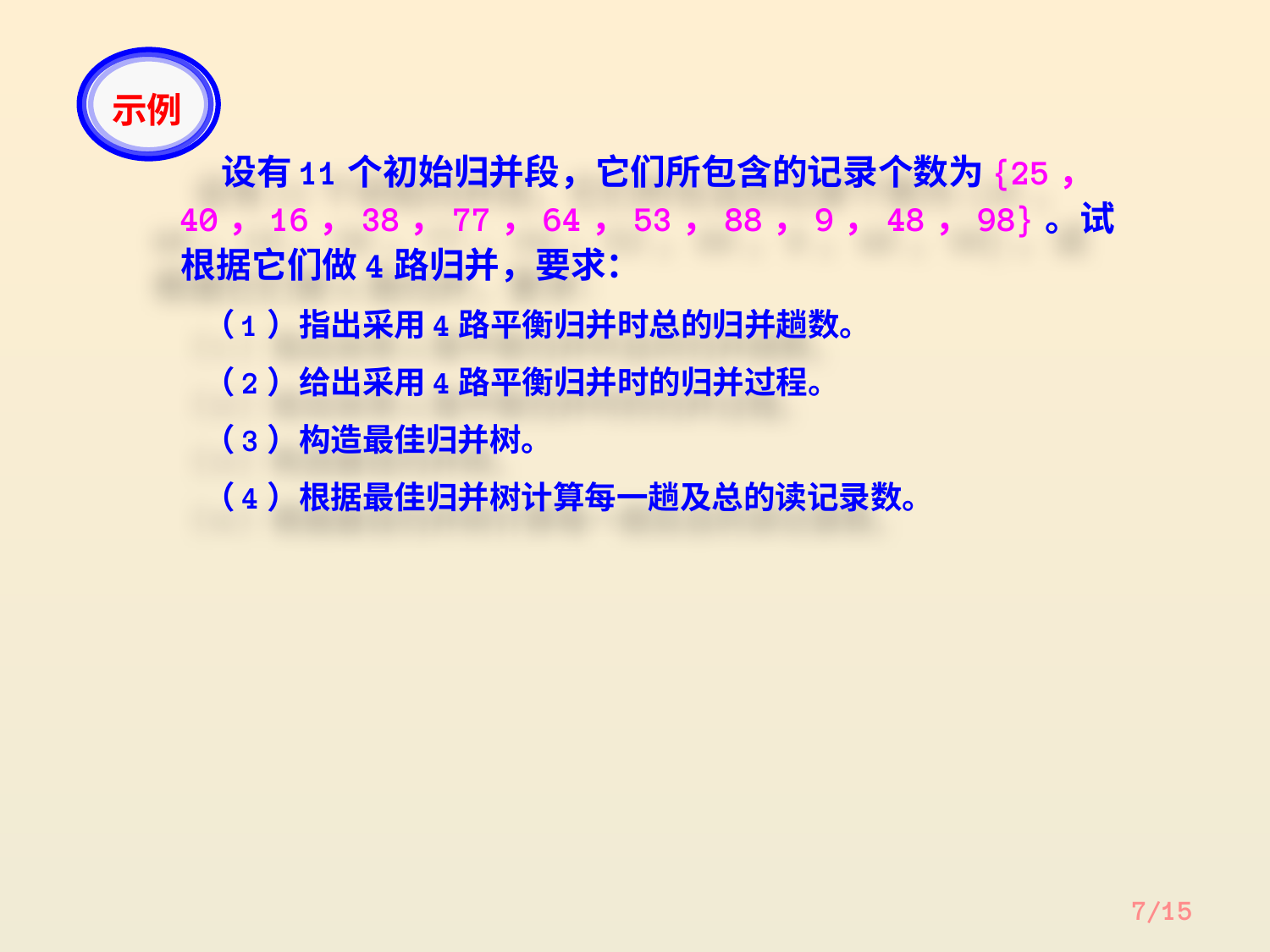

示例
    设有11个初始归并段，它们所包含的记录个数为{25，40，16，38，77，64，53，88，9，48，98}。试根据它们做4路归并，要求：
  （1）指出采用4路平衡归并时总的归并趟数。
  （2）给出采用4路平衡归并时的归并过程。
  （3）构造最佳归并树。
  （4）根据最佳归并树计算每一趟及总的读记录数。
7/15